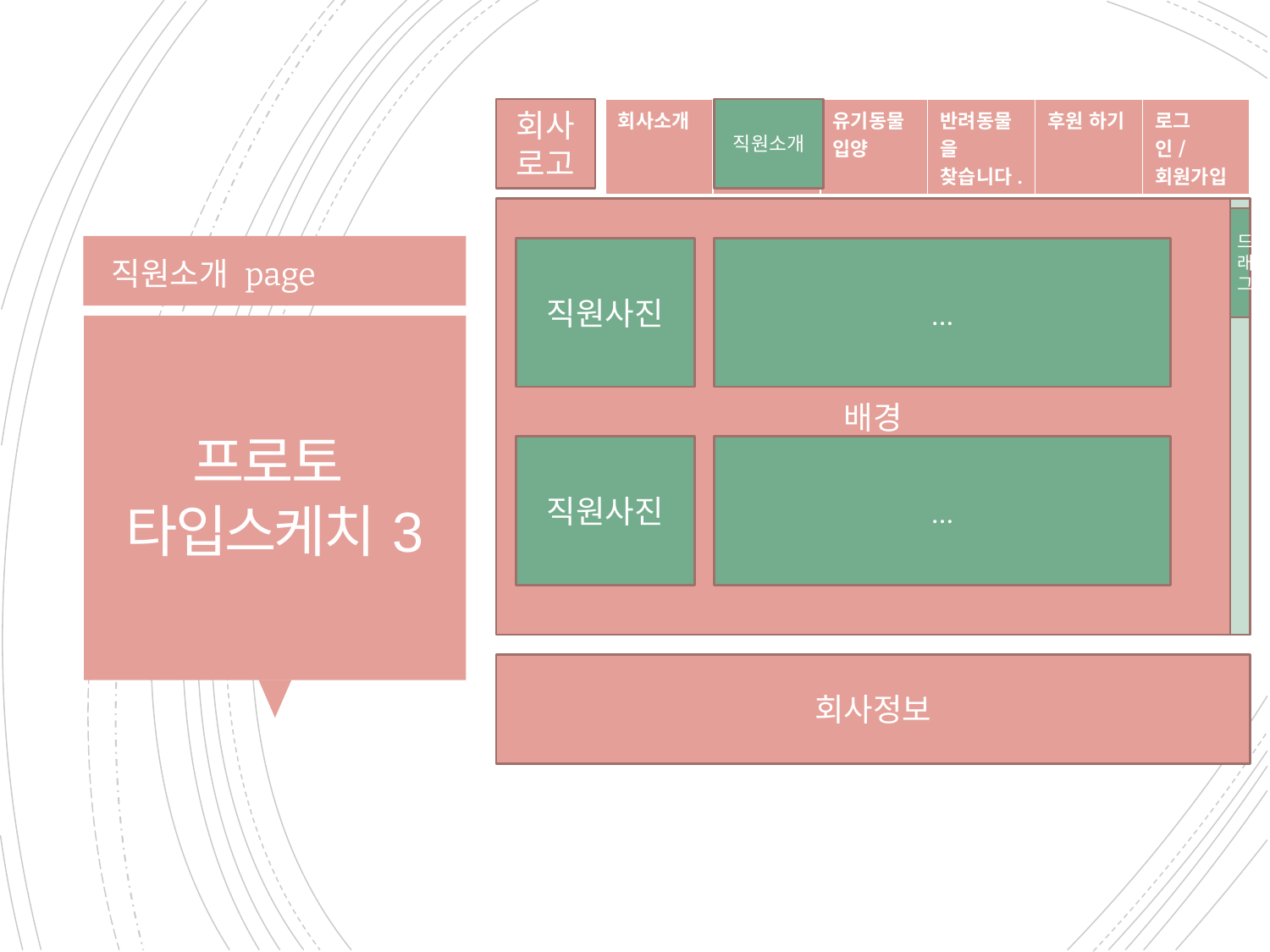

회사로고
| 회사소개 | 직원소개 | 유기동물 입양 | 반려동물을 찾습니다. | 후원 하기 | 로그인/회원가입 |
| --- | --- | --- | --- | --- | --- |
직원소개
배경

드래그
직원사진
…
직원소개 page
# 프로토 타입스케치3
직원사진
…
회사정보